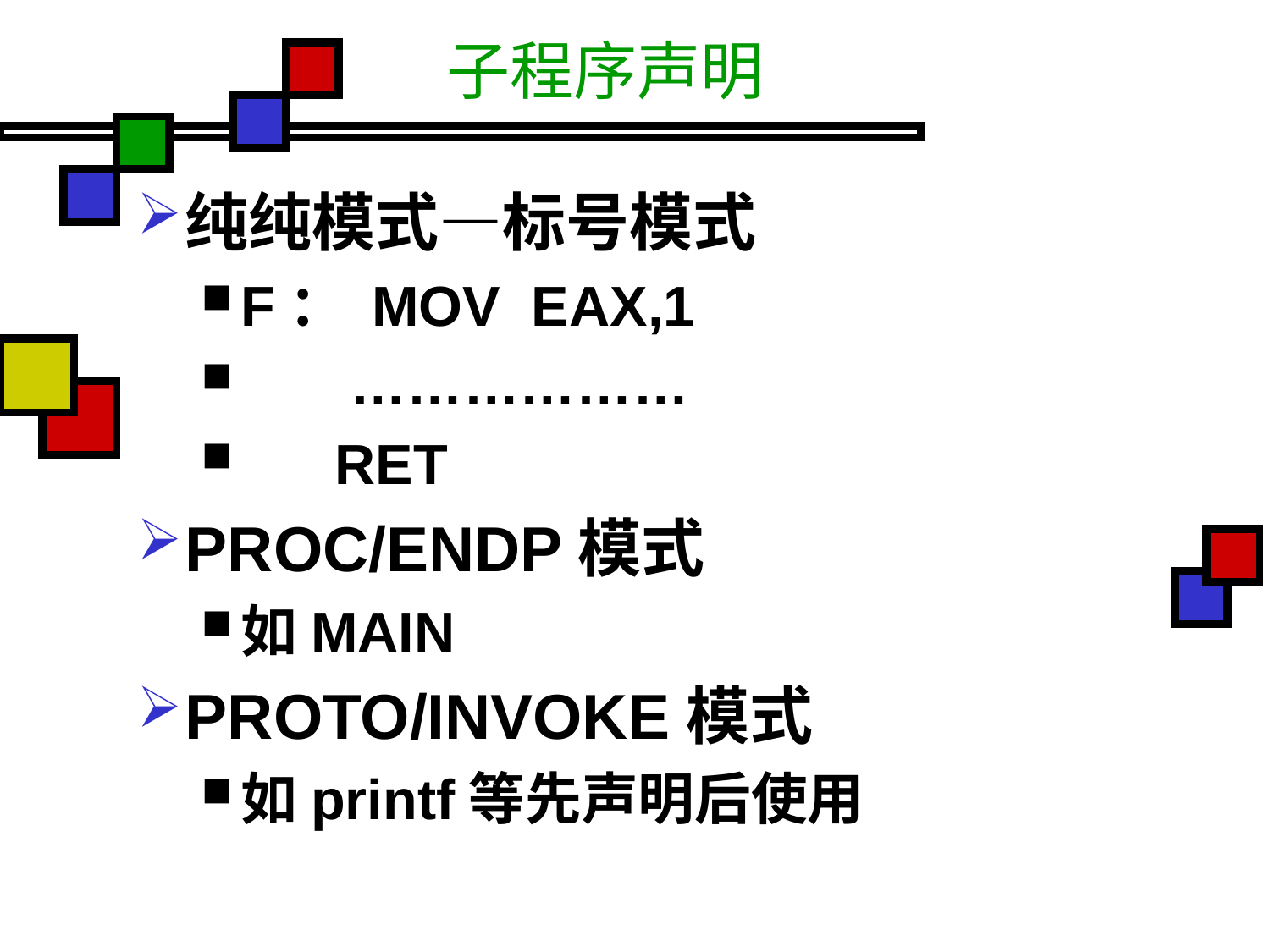

# 子程序声明
纯纯模式—标号模式
F： MOV  EAX,1
       ………………
      RET
PROC/ENDP模式
如MAIN
PROTO/INVOKE模式
如printf等先声明后使用